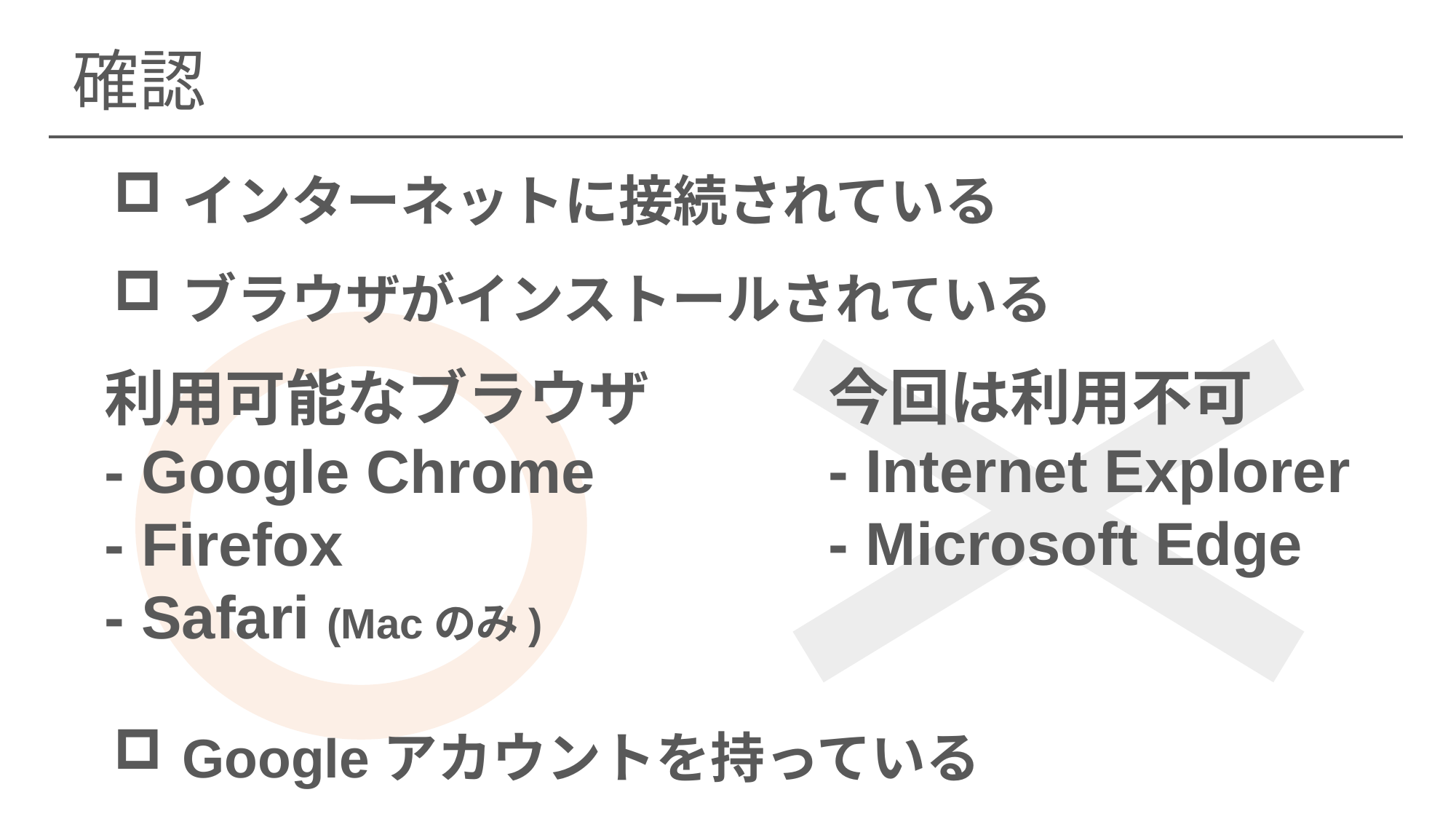

確認
インターネットに接続されている

ブラウザがインストールされている

Googleアカウントを持っている

今回は利用不可
- Internet Explorer
- Microsoft Edge
利用可能なブラウザ
- Google Chrome
- Firefox
- Safari (Macのみ)